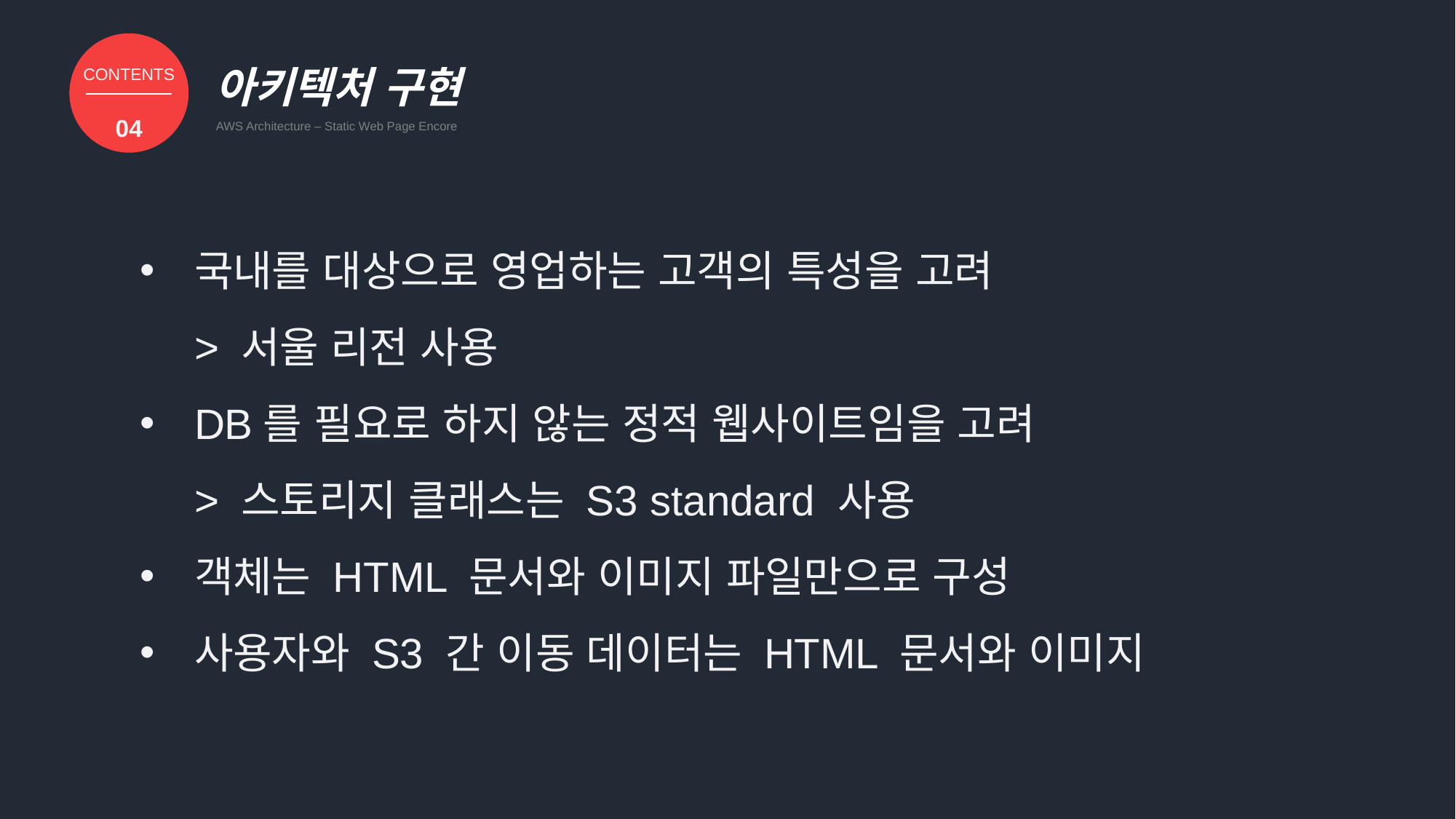

아키텍처 구현
AWS Architecture – Static Web Page Encore
CONTENTS
04
국내를 대상으로 영업하는 고객의 특성을 고려
> 서울 리전 사용
DB를 필요로 하지 않는 정적 웹사이트임을 고려
> 스토리지 클래스는 S3 standard 사용
객체는 HTML 문서와 이미지 파일만으로 구성
사용자와 S3 간 이동 데이터는 HTML 문서와 이미지